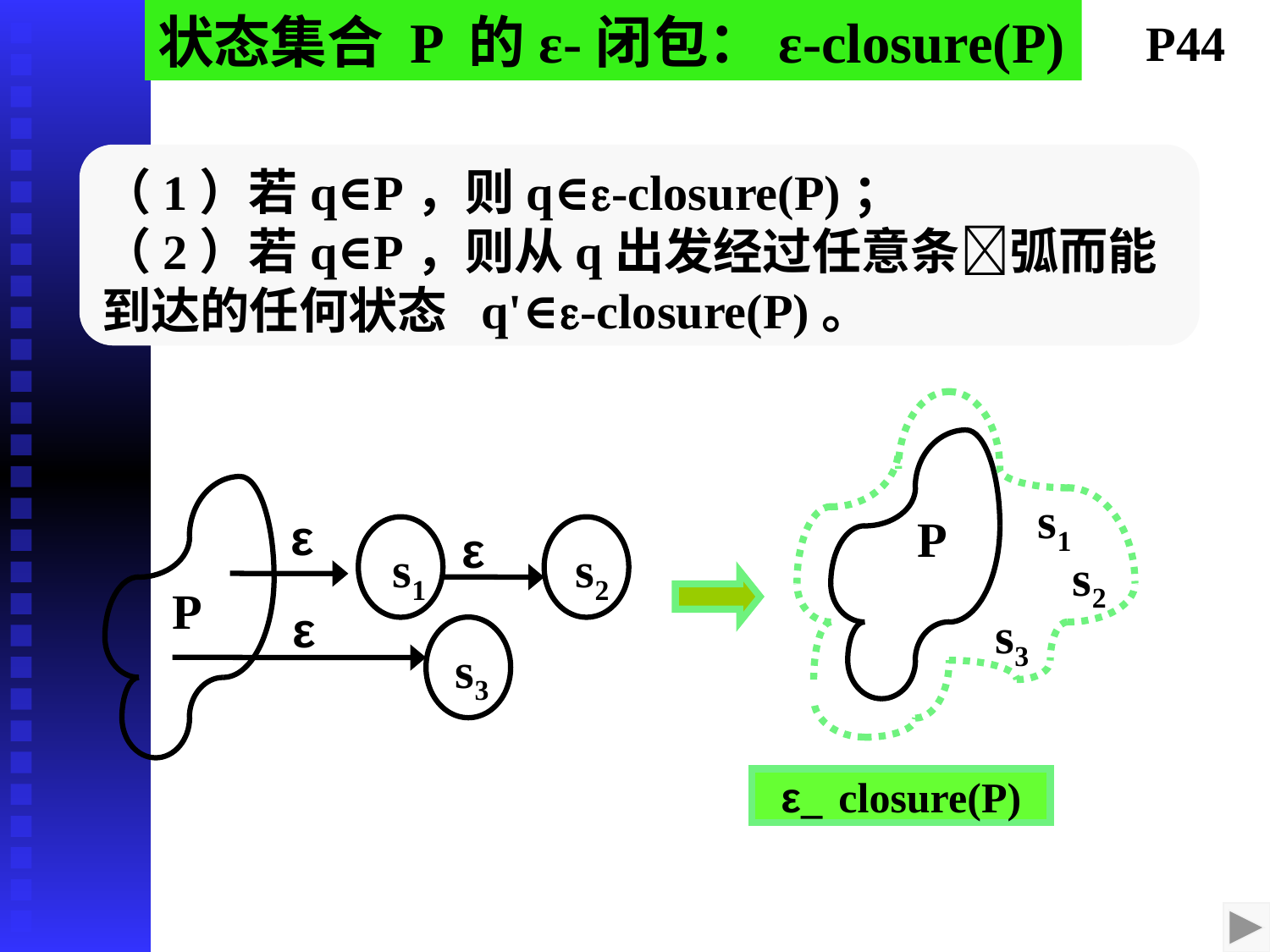

状态集合 P 的ε-闭包：ε-closure(P)
P44
（1）若q∈P，则q∈ε-closure(P)；
（2）若q∈P，则从q出发经过任意条ε弧而能到达的任何状态  q'∈ε-closure(P)。

s1

P

s2

s3

ε_ closure(P)

ε

ε

s2
s1

P
ε

s3

2020/10/7